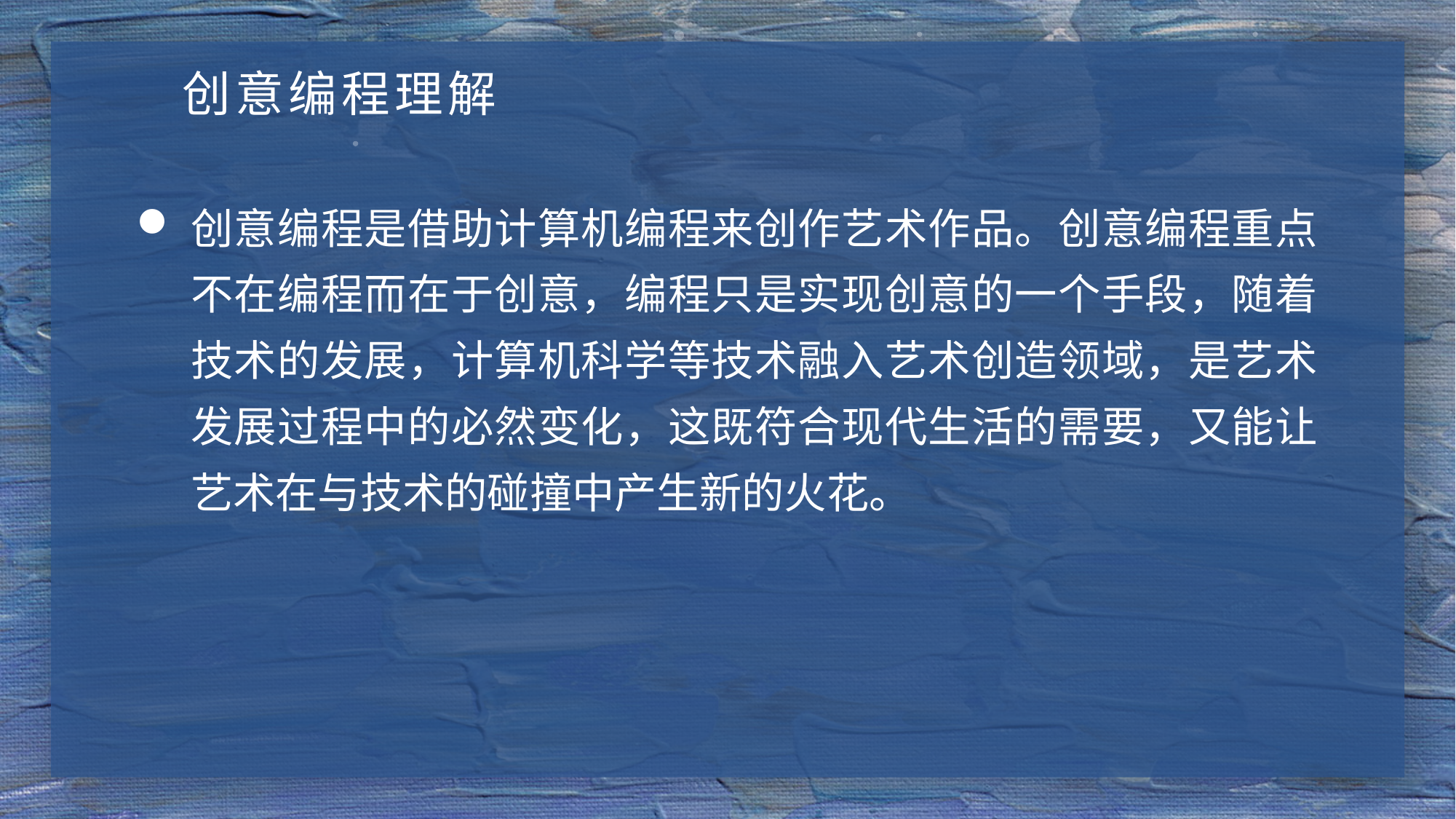

创意编程理解
创意编程是借助计算机编程来创作艺术作品。创意编程重点不在编程而在于创意，编程只是实现创意的一个手段，随着技术的发展，计算机科学等技术融入艺术创造领域，是艺术发展过程中的必然变化，这既符合现代生活的需要，又能让艺术在与技术的碰撞中产生新的火花。